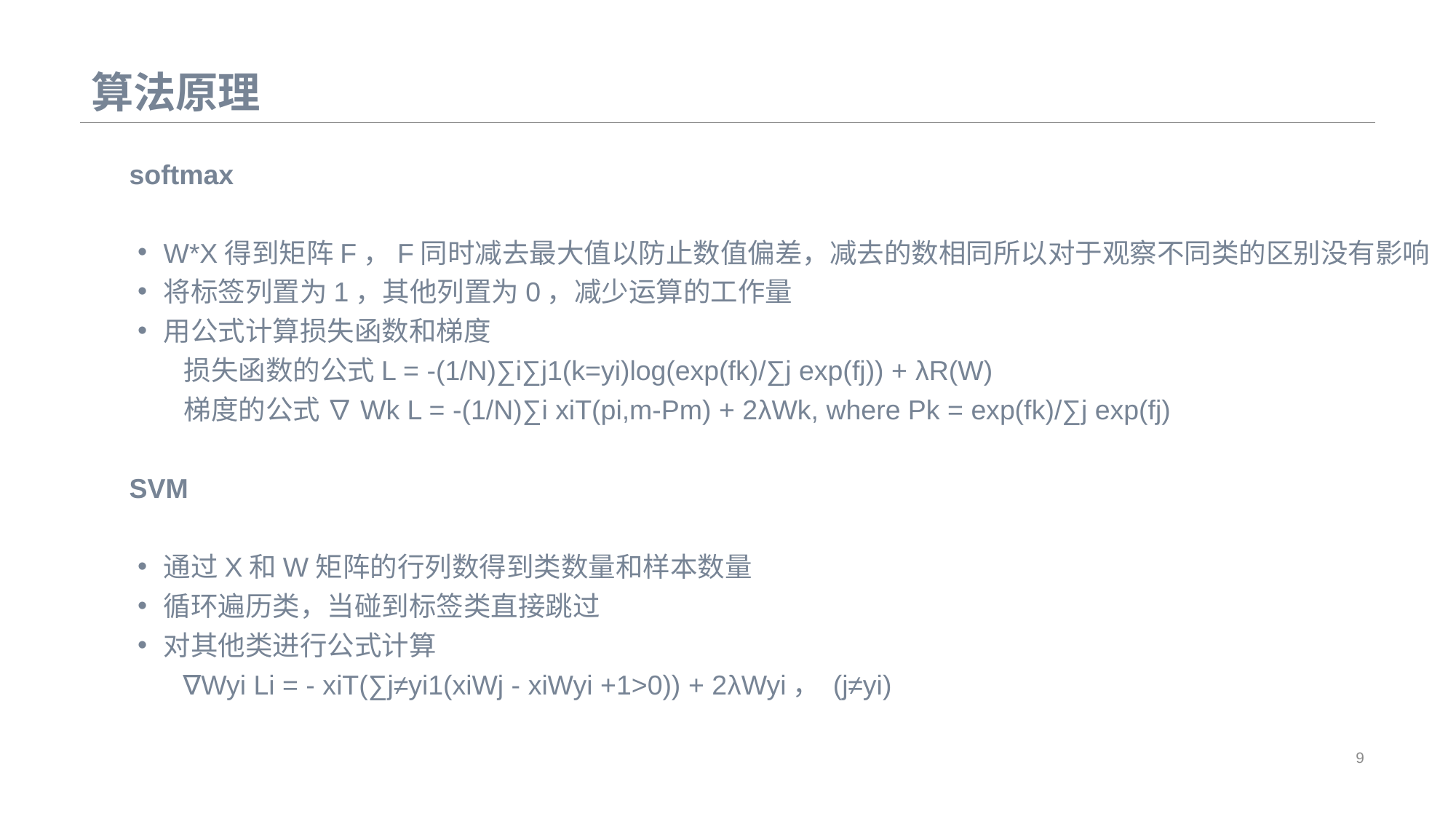

# 算法原理
softmax

W*X得到矩阵F，F同时减去最大值以防止数值偏差，减去的数相同所以对于观察不同类的区别没有影响
将标签列置为1，其他列置为0，减少运算的工作量
用公式计算损失函数和梯度
损失函数的公式L = -(1/N)∑i∑j1(k=yi)log(exp(fk)/∑j exp(fj)) + λR(W)
梯度的公式 ∇Wk L = -(1/N)∑i xiT(pi,m-Pm) + 2λWk, where Pk = exp(fk)/∑j exp(fj)

SVM

通过X和W矩阵的行列数得到类数量和样本数量
循环遍历类，当碰到标签类直接跳过
对其他类进行公式计算
       ∇Wyi Li = - xiT(∑j≠yi1(xiWj - xiWyi +1>0)) + 2λWyi， (j≠yi)
9